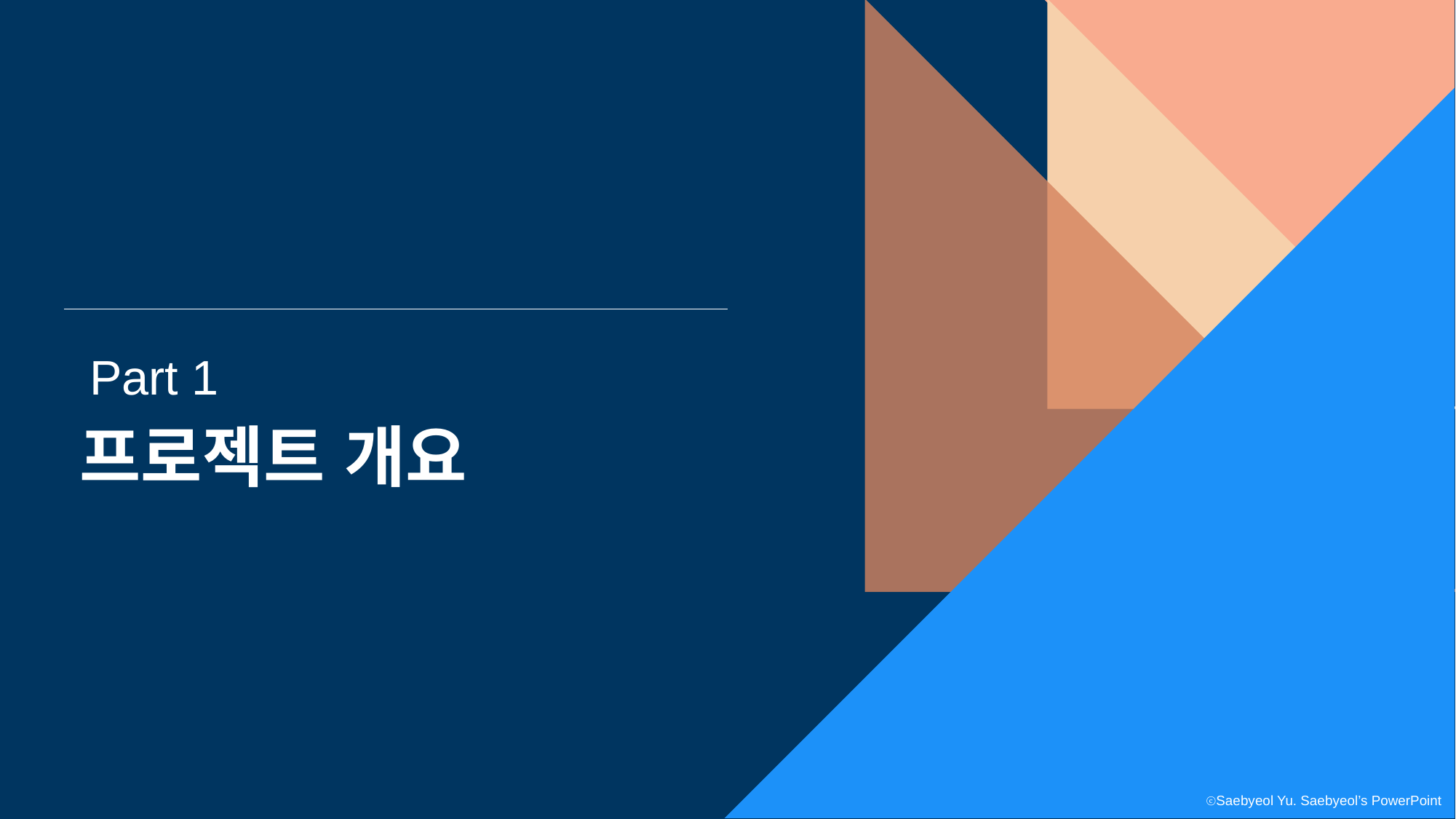

Part 1
프로젝트 개요
ⓒSaebyeol Yu. Saebyeol’s PowerPoint